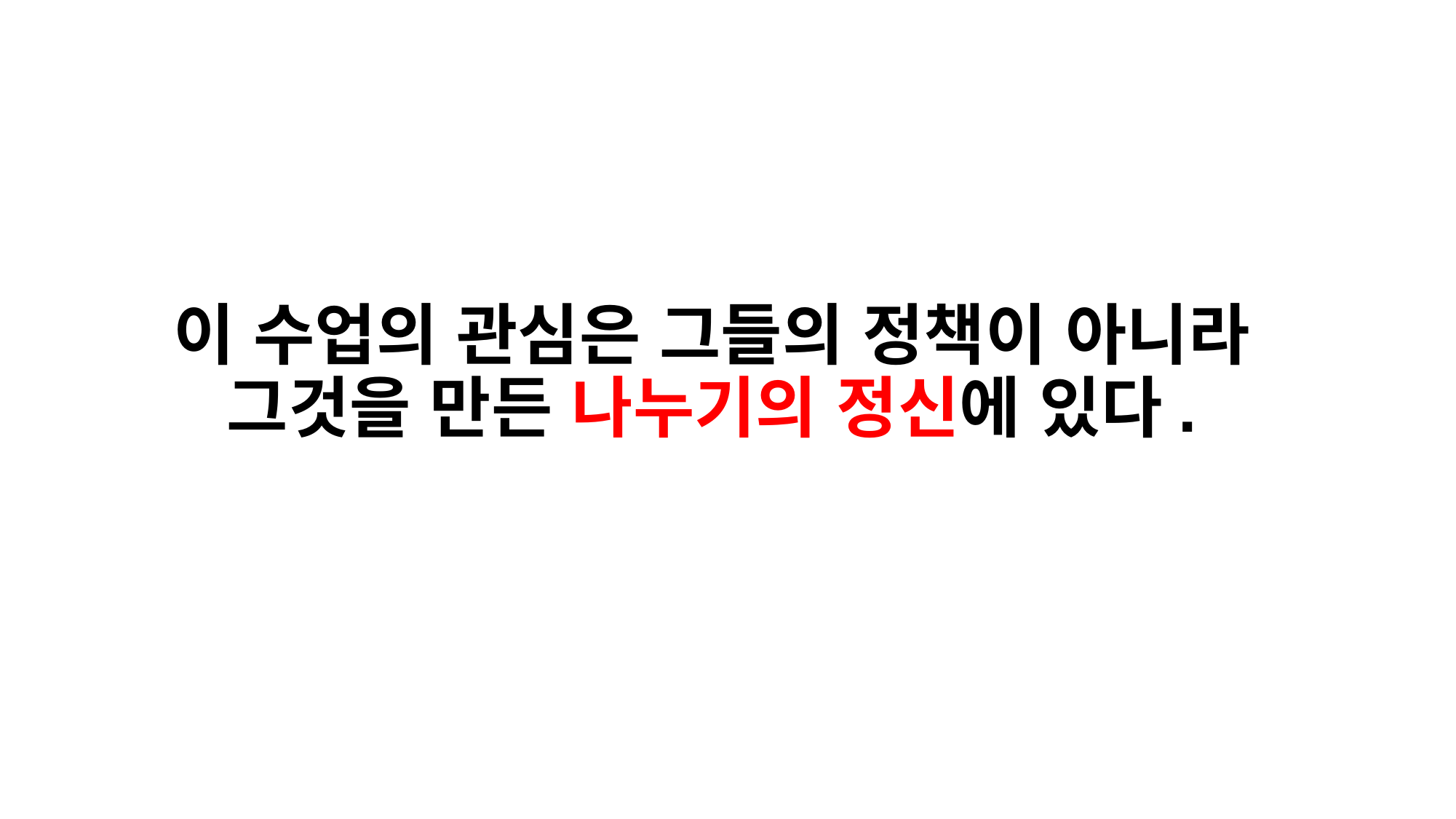

# 이 수업의 관심은 그들의 정책이 아니라 그것을 만든 나누기의 정신에 있다.